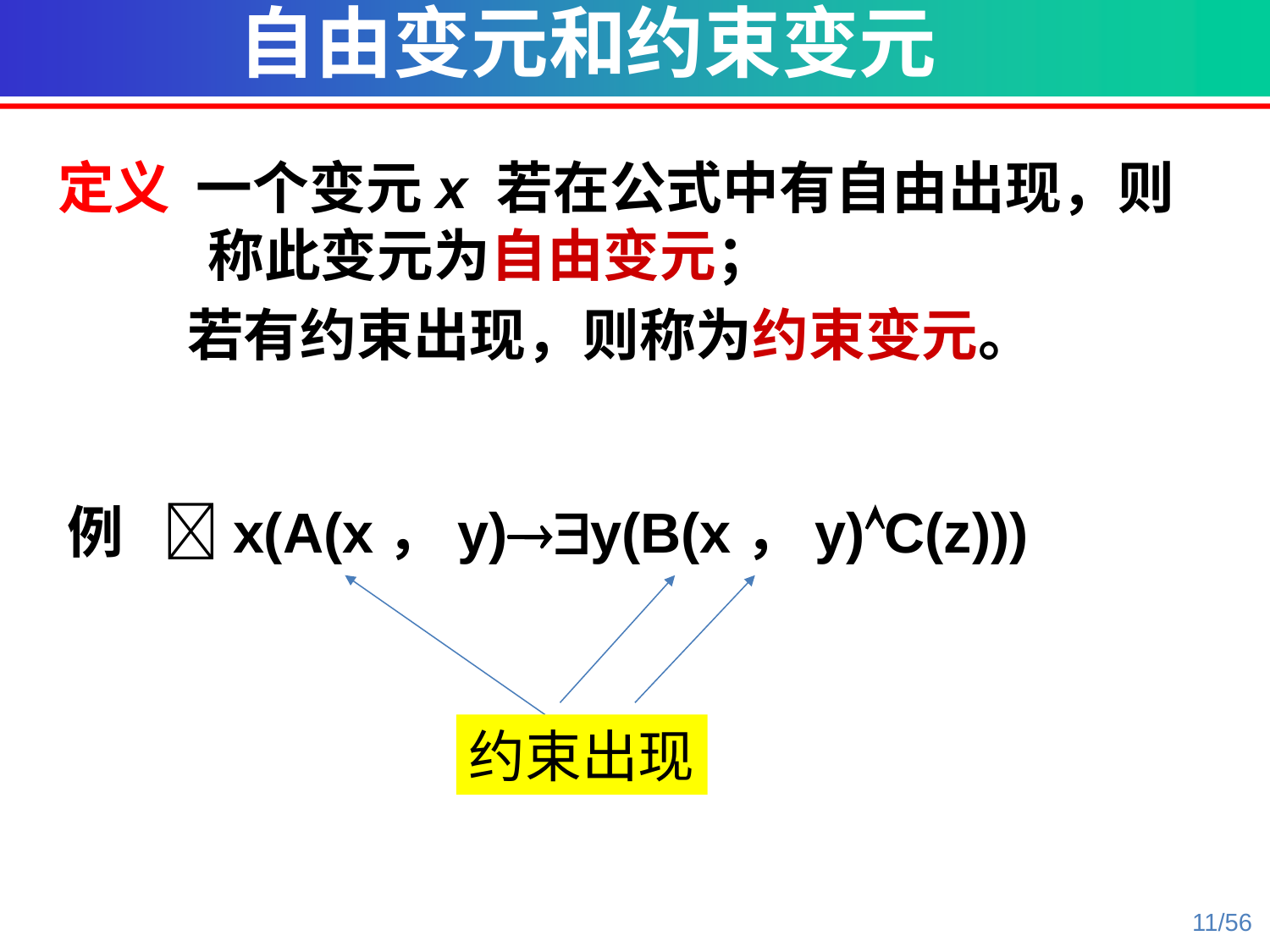

自由变元和约束变元
定义  一个变元x 若在公式中有自由出现，则称此变元为自由变元；
         若有约束出现，则称为约束变元。

例   ∀x(A(x，y)→∃y(B(x，y)∧C(z)))
约束出现
11/56